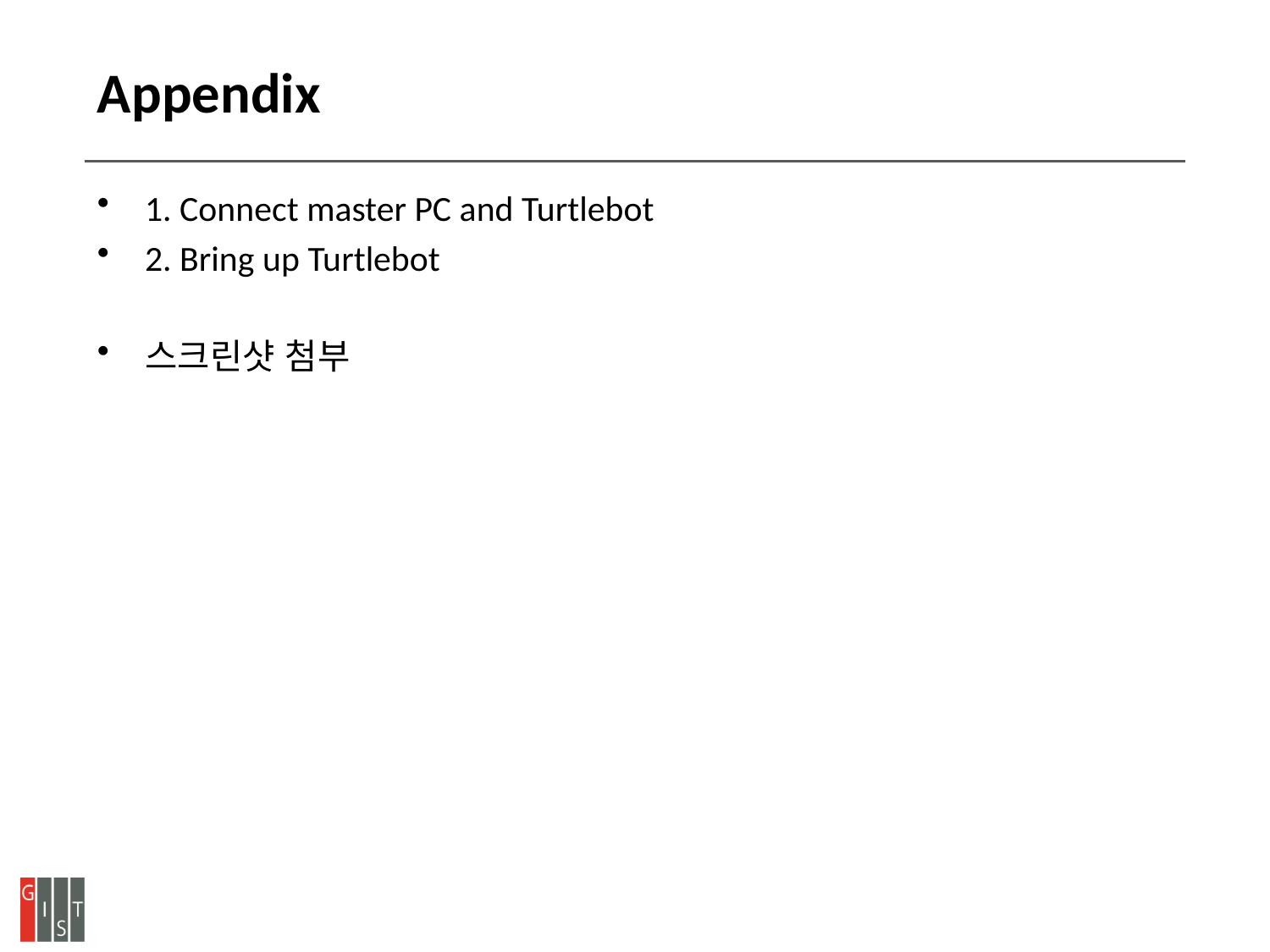

# Appendix
1. Connect master PC and Turtlebot
2. Bring up Turtlebot

스크린샷 첨부